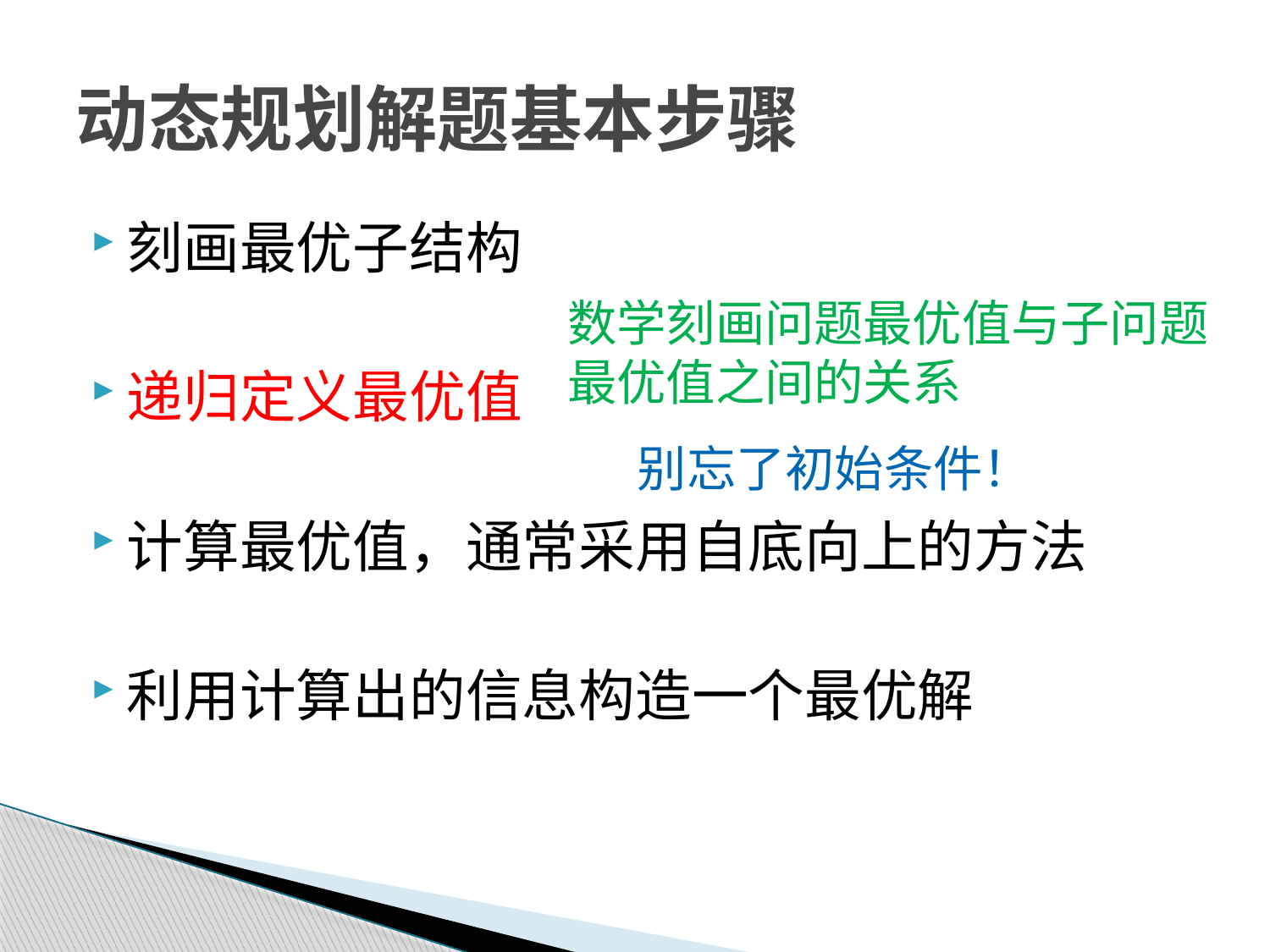

# 动态规划解题基本步骤
刻画最优子结构

递归定义最优值

计算最优值，通常采用自底向上的方法

利用计算出的信息构造一个最优解

数学刻画问题最优值与子问题最优值之间的关系
别忘了初始条件！